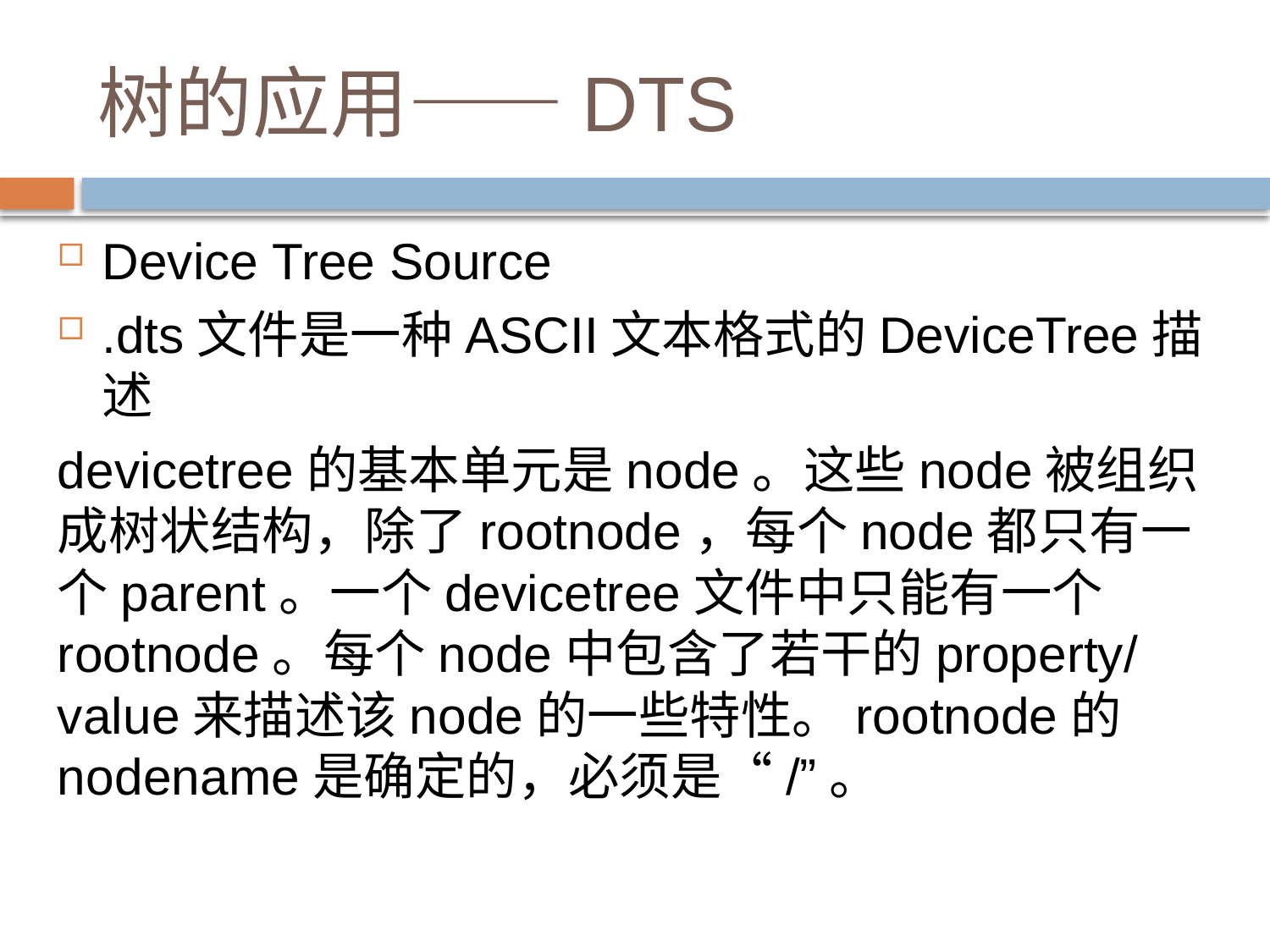

# 树的应用——DTS
Device Tree Source
.dts文件是一种ASCII文本格式的DeviceTree描述
devicetree的基本单元是node。这些node被组织成树状结构，除了rootnode，每个node都只有一个parent。一个devicetree文件中只能有一个rootnode。每个node中包含了若干的property/value来描述该node的一些特性。rootnode的nodename是确定的，必须是“/”。